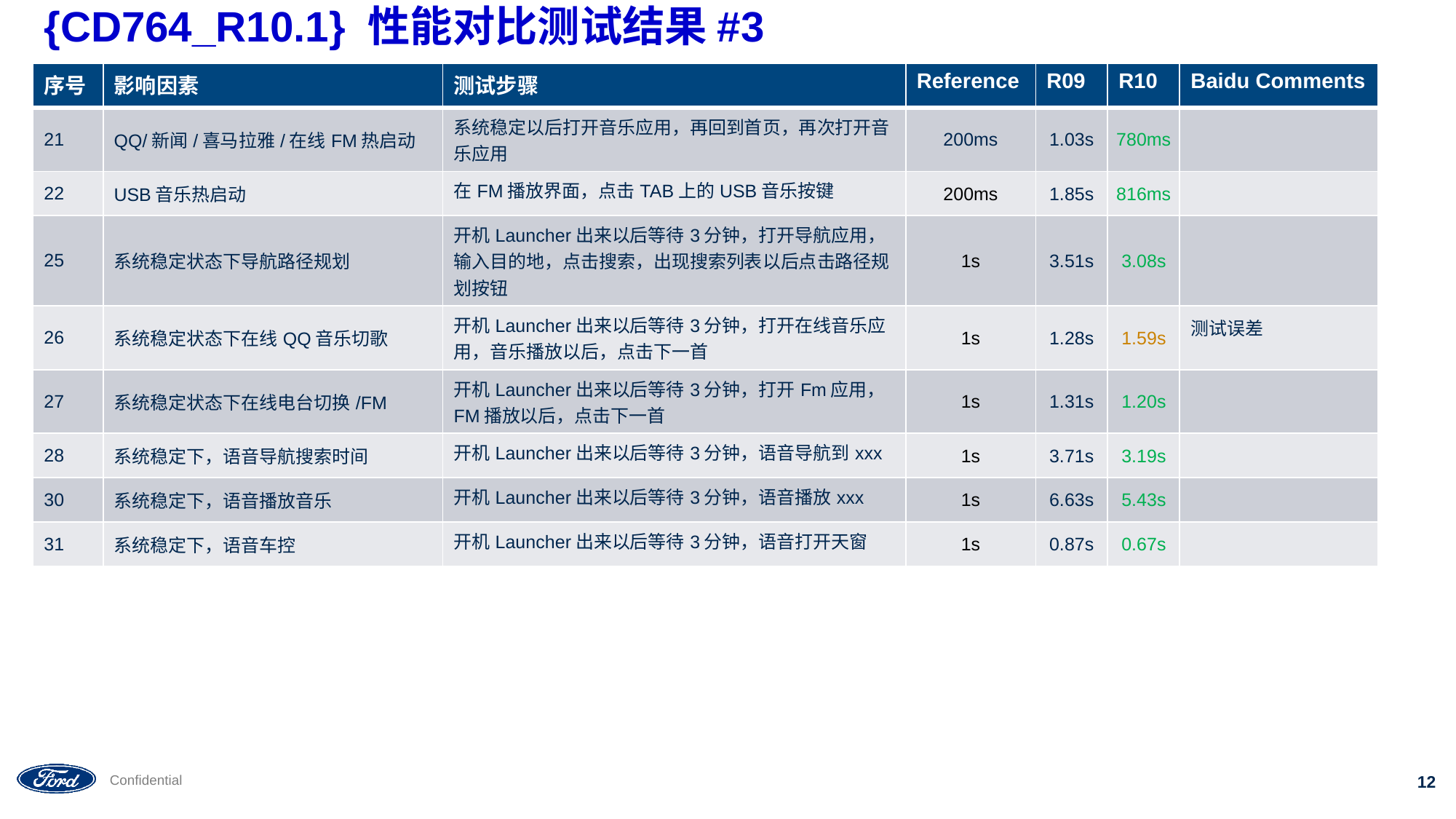

{CD764_R10.1} 性能对比测试结果#3
| 序号 | 影响因素 | 测试步骤 | Reference | R09 | R10 | Baidu Comments |
| --- | --- | --- | --- | --- | --- | --- |
| 21 | QQ/新闻/喜马拉雅/在线FM热启动 | 系统稳定以后打开音乐应用，再回到首页，再次打开音乐应用 | 200ms | 1.03s | 780ms |  |
| 22 | USB音乐热启动 | 在FM播放界面，点击TAB上的USB音乐按键 | 200ms | 1.85s | 816ms |  |
| 25 | 系统稳定状态下导航路径规划 | 开机Launcher出来以后等待3分钟，打开导航应用，输入目的地，点击搜索，出现搜索列表以后点击路径规划按钮 | 1s | 3.51s | 3.08s |  |
| 26 | 系统稳定状态下在线QQ音乐切歌 | 开机Launcher出来以后等待3分钟，打开在线音乐应用，音乐播放以后，点击下一首 | 1s | 1.28s | 1.59s | 测试误差 |
| 27 | 系统稳定状态下在线电台切换/FM | 开机Launcher出来以后等待3分钟，打开Fm应用，FM播放以后，点击下一首 | 1s | 1.31s | 1.20s |  |
| 28 | 系统稳定下，语音导航搜索时间 | 开机Launcher出来以后等待3分钟，语音导航到xxx | 1s | 3.71s | 3.19s |  |
| 30 | 系统稳定下，语音播放音乐 | 开机Launcher出来以后等待3分钟，语音播放xxx | 1s | 6.63s | 5.43s |  |
| 31 | 系统稳定下，语音车控 | 开机Launcher出来以后等待3分钟，语音打开天窗 | 1s | 0.87s | 0.67s |  |